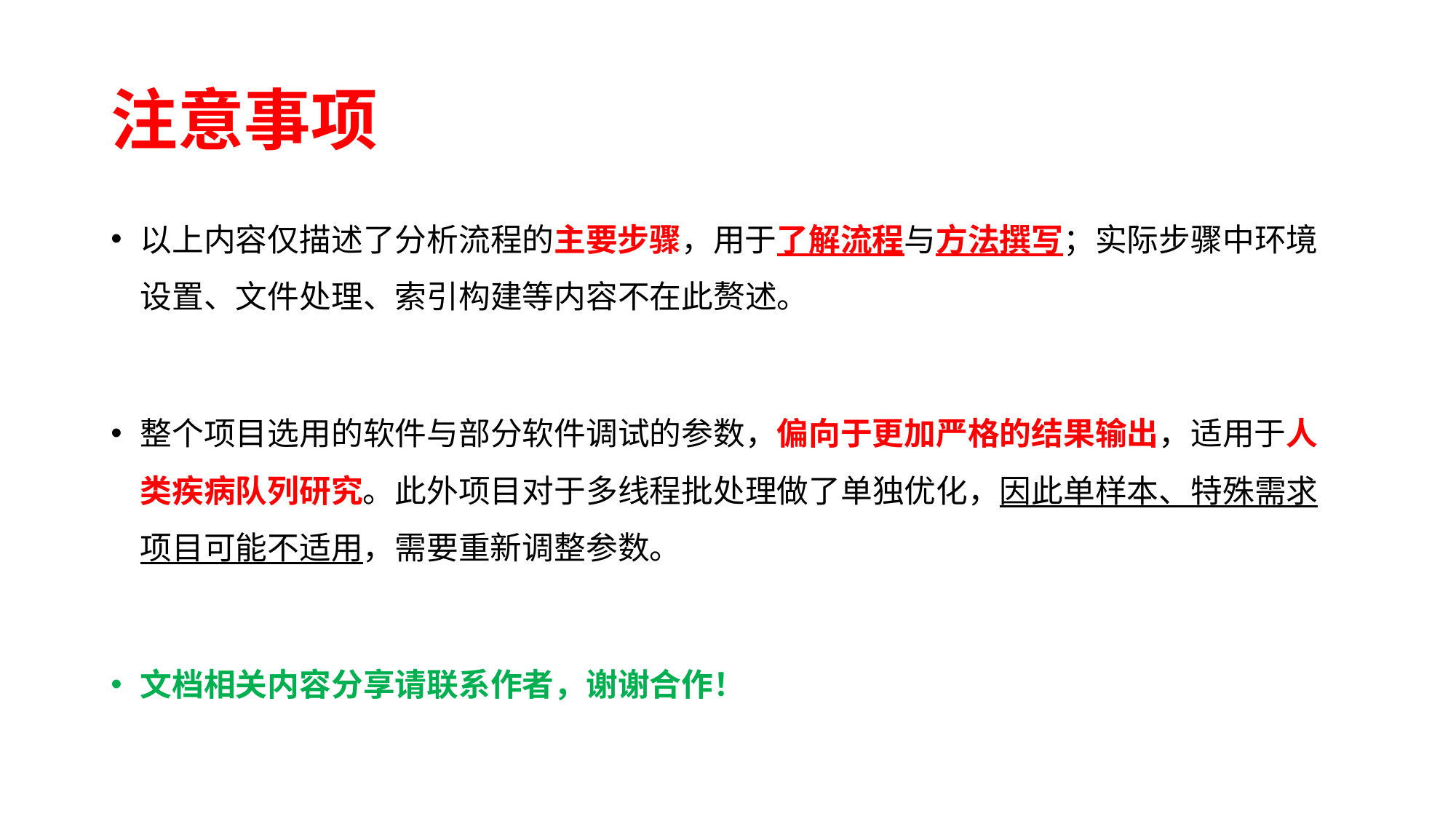

# 注意事项
以上内容仅描述了分析流程的主要步骤，用于了解流程与方法撰写；实际步骤中环境设置、文件处理、索引构建等内容不在此赘述。

整个项目选用的软件与部分软件调试的参数，偏向于更加严格的结果输出，适用于人类疾病队列研究。此外项目对于多线程批处理做了单独优化，因此单样本、特殊需求项目可能不适用，需要重新调整参数。

文档相关内容分享请联系作者，谢谢合作！